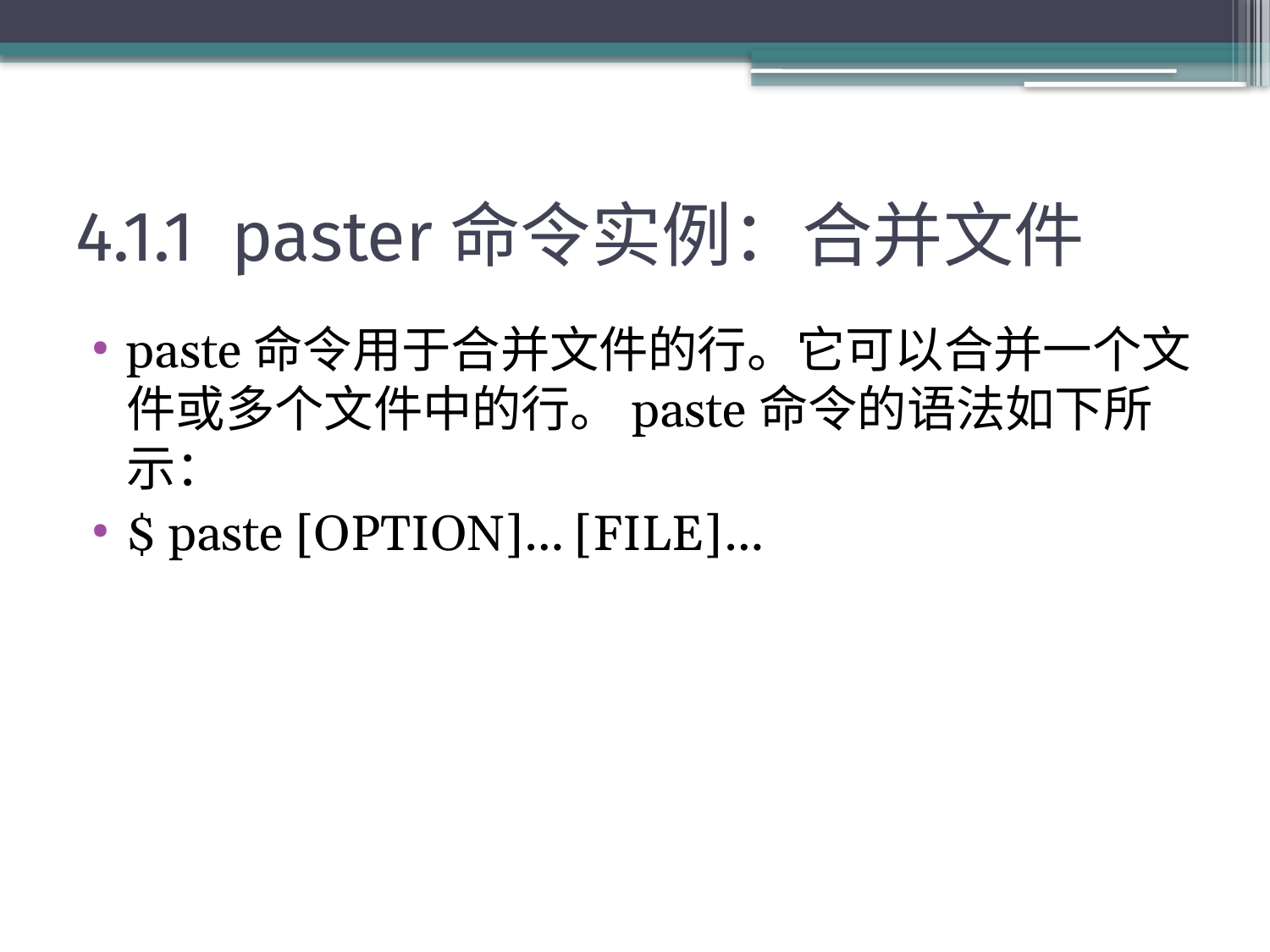

# 4.1.1  paster命令实例：合并文件
paste命令用于合并文件的行。它可以合并一个文件或多个文件中的行。paste命令的语法如下所示：
$ paste [OPTION]… [FILE]…